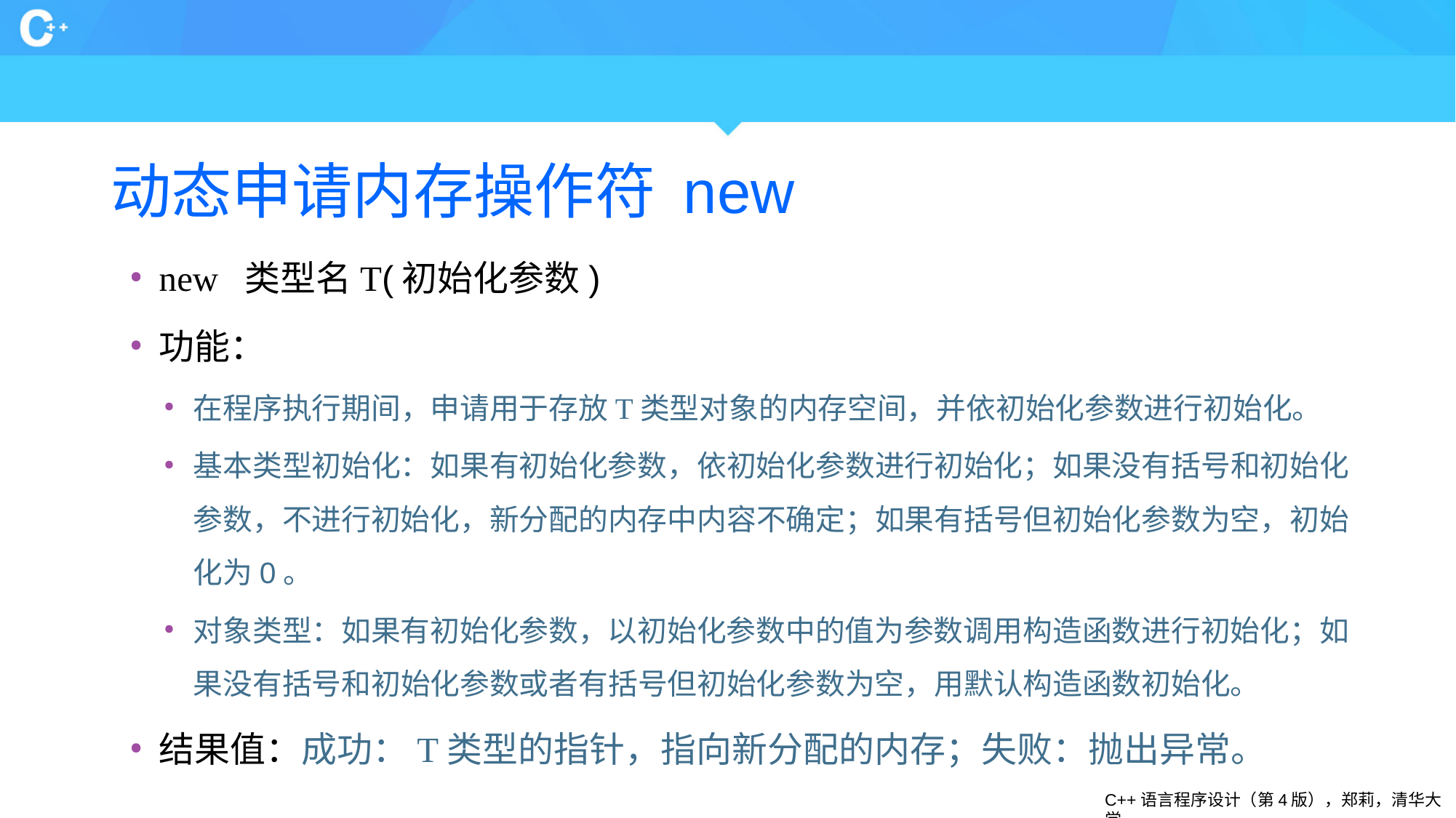

# 动态申请内存操作符 new
new  类型名T(初始化参数)
功能：
在程序执行期间，申请用于存放T类型对象的内存空间，并依初始化参数进行初始化。
基本类型初始化：如果有初始化参数，依初始化参数进行初始化；如果没有括号和初始化参数，不进行初始化，新分配的内存中内容不确定；如果有括号但初始化参数为空，初始化为0。
对象类型：如果有初始化参数，以初始化参数中的值为参数调用构造函数进行初始化；如果没有括号和初始化参数或者有括号但初始化参数为空，用默认构造函数初始化。
结果值：成功：T类型的指针，指向新分配的内存；失败：抛出异常。